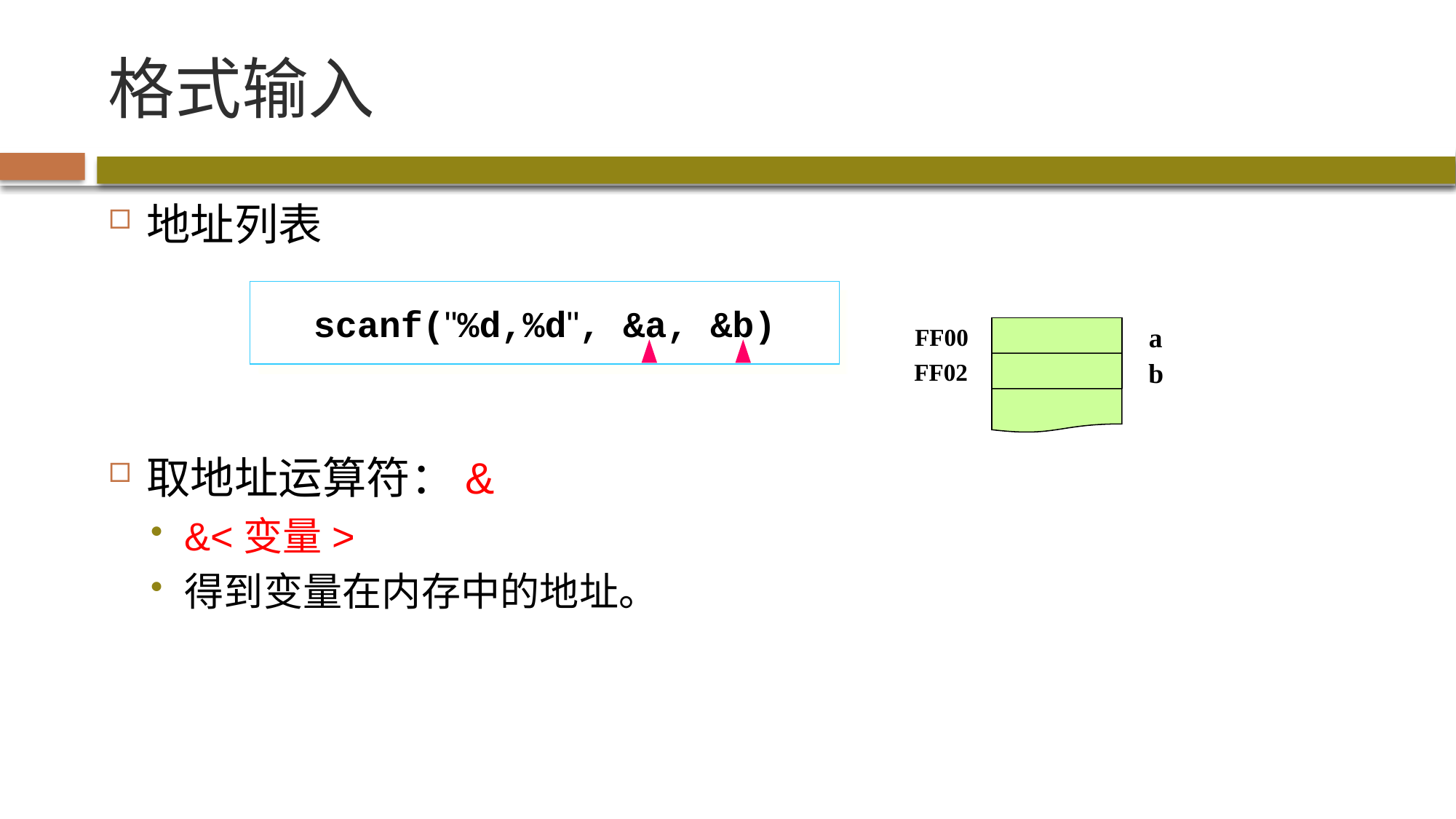

# 格式输入
地址列表

取地址运算符：&
&<变量>
得到变量在内存中的地址。
scanf("%d,%d", &a, &b)

FF00
a

FF02
b